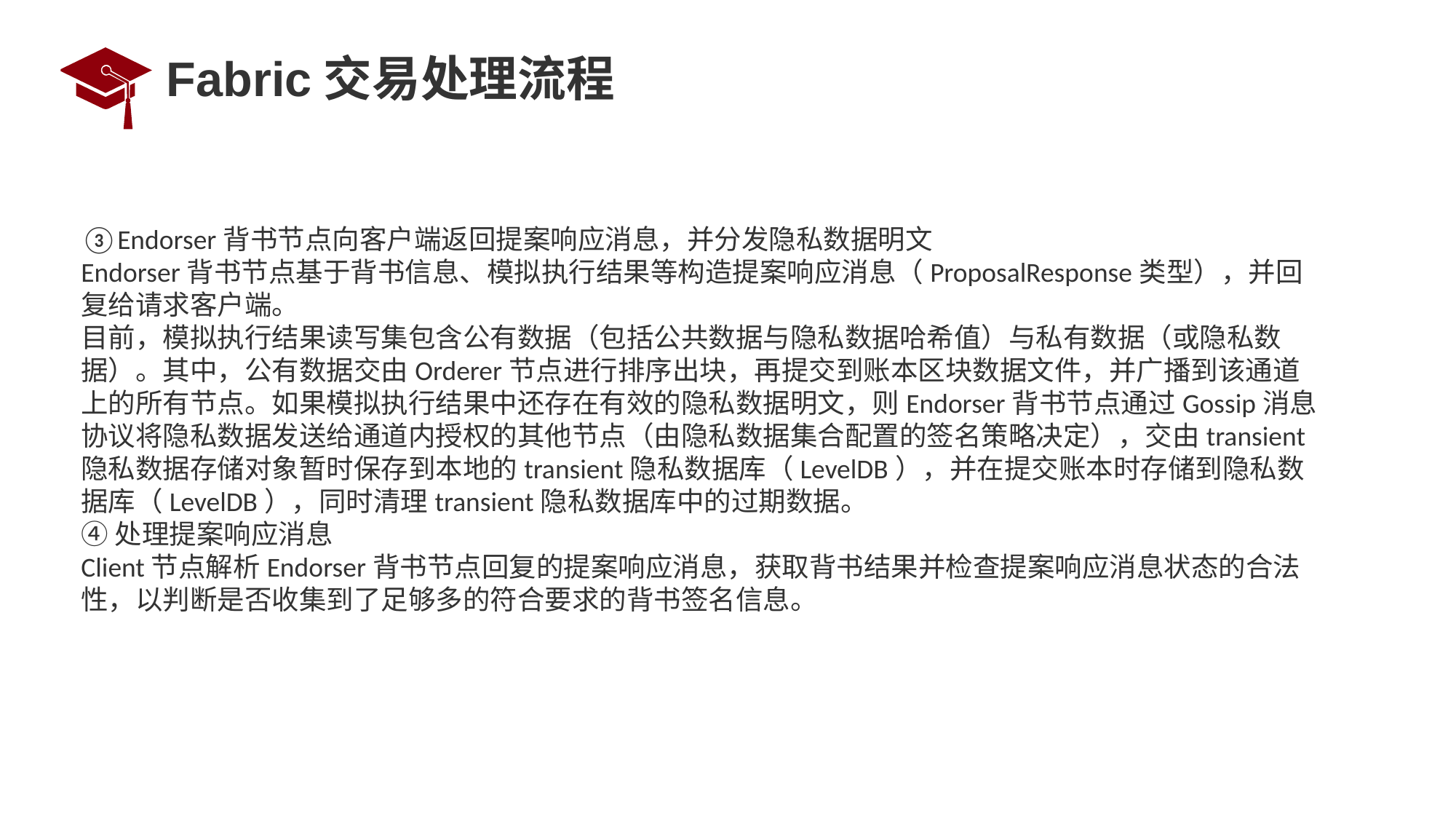

# Fabric交易处理流程
③Endorser背书节点向客户端返回提案响应消息，并分发隐私数据明文
Endorser背书节点基于背书信息、模拟执行结果等构造提案响应消息（ProposalResponse类型），并回复给请求客户端。
目前，模拟执行结果读写集包含公有数据（包括公共数据与隐私数据哈希值）与私有数据（或隐私数据）。其中，公有数据交由Orderer节点进行排序出块，再提交到账本区块数据文件，并广播到该通道上的所有节点。如果模拟执行结果中还存在有效的隐私数据明文，则Endorser背书节点通过Gossip消息协议将隐私数据发送给通道内授权的其他节点（由隐私数据集合配置的签名策略决定），交由transient隐私数据存储对象暂时保存到本地的transient隐私数据库（LevelDB），并在提交账本时存储到隐私数据库（LevelDB），同时清理transient隐私数据库中的过期数据。
④处理提案响应消息
Client节点解析Endorser背书节点回复的提案响应消息，获取背书结果并检查提案响应消息状态的合法性，以判断是否收集到了足够多的符合要求的背书签名信息。